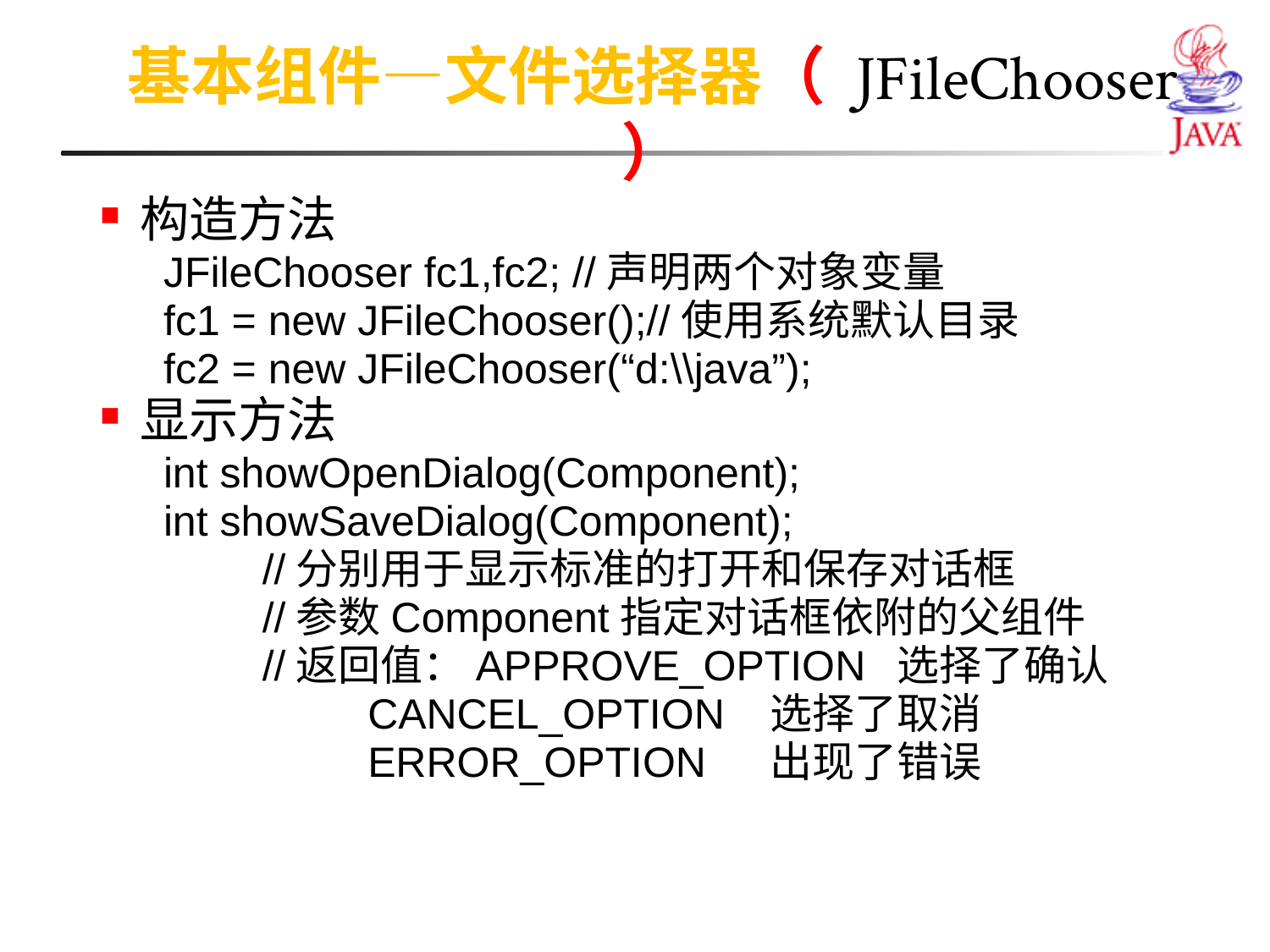

基本组件—文件选择器（ JFileChooser ）

构造方法
JFileChooser fc1,fc2; //声明两个对象变量
fc1 = new JFileChooser();//使用系统默认目录
fc2 = new JFileChooser(“d:\\java”);
显示方法
int showOpenDialog(Component);
int showSaveDialog(Component);
//分别用于显示标准的打开和保存对话框
//参数Component指定对话框依附的父组件
//返回值：APPROVE_OPTION	选择了确认
          CANCEL_OPTION	选择了取消
          ERROR_OPTION	出现了错误